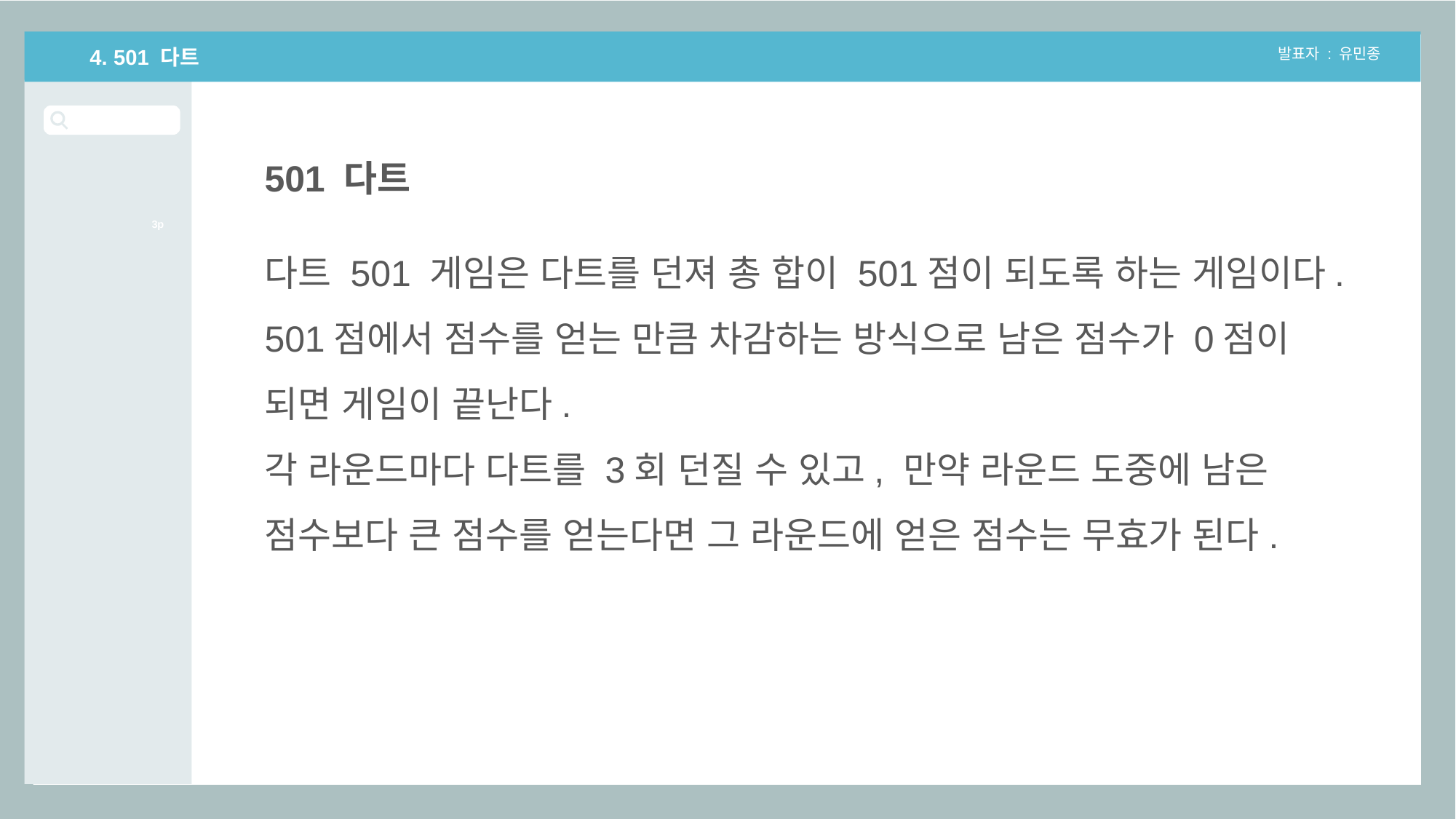

4. 501 다트
발표자 : 유민종

501 다트
3p
다트 501 게임은 다트를 던져 총 합이 501점이 되도록 하는 게임이다.
501점에서 점수를 얻는 만큼 차감하는 방식으로 남은 점수가 0점이 되면 게임이 끝난다.
각 라운드마다 다트를 3회 던질 수 있고, 만약 라운드 도중에 남은 점수보다 큰 점수를 얻는다면 그 라운드에 얻은 점수는 무효가 된다.